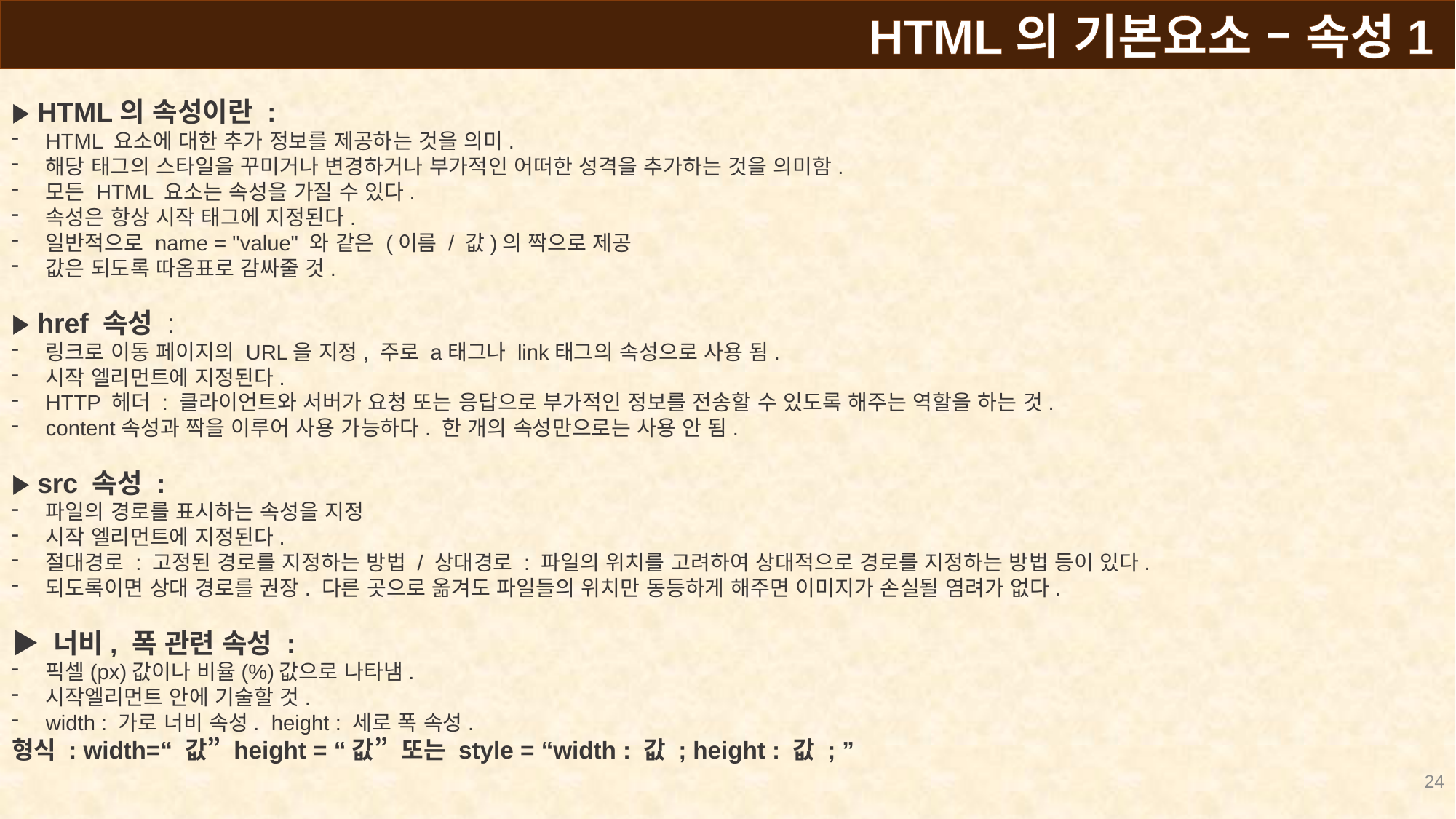

HTML의 기본요소 – 속성1
▶ HTML의 속성이란 :
HTML 요소에 대한 추가 정보를 제공하는 것을 의미.
해당 태그의 스타일을 꾸미거나 변경하거나 부가적인 어떠한 성격을 추가하는 것을 의미함.
모든 HTML 요소는 속성을 가질 수 있다.
속성은 항상 시작 태그에 지정된다.
일반적으로 name = "value" 와 같은 (이름 / 값)의 짝으로 제공
값은 되도록 따옴표로 감싸줄 것.

▶ href 속성 :
링크로 이동 페이지의 URL을 지정, 주로 a태그나 link태그의 속성으로 사용 됨.
시작 엘리먼트에 지정된다.
HTTP 헤더 : 클라이언트와 서버가 요청 또는 응답으로 부가적인 정보를 전송할 수 있도록 해주는 역할을 하는 것.
content속성과 짝을 이루어 사용 가능하다. 한 개의 속성만으로는 사용 안 됨.

▶ src 속성 :
파일의 경로를 표시하는 속성을 지정
시작 엘리먼트에 지정된다.
절대경로 : 고정된 경로를 지정하는 방법 / 상대경로 : 파일의 위치를 고려하여 상대적으로 경로를 지정하는 방법 등이 있다.
되도록이면 상대 경로를 권장. 다른 곳으로 옮겨도 파일들의 위치만 동등하게 해주면 이미지가 손실될 염려가 없다.

▶ 너비, 폭 관련 속성 :
픽셀(px)값이나 비율(%)값으로 나타냄.
시작엘리먼트 안에 기술할 것.
width : 가로 너비 속성.  height : 세로 폭 속성.
형식 : width=“ 값” height = “값”  또는 style = “width : 값 ; height : 값 ; ”

24